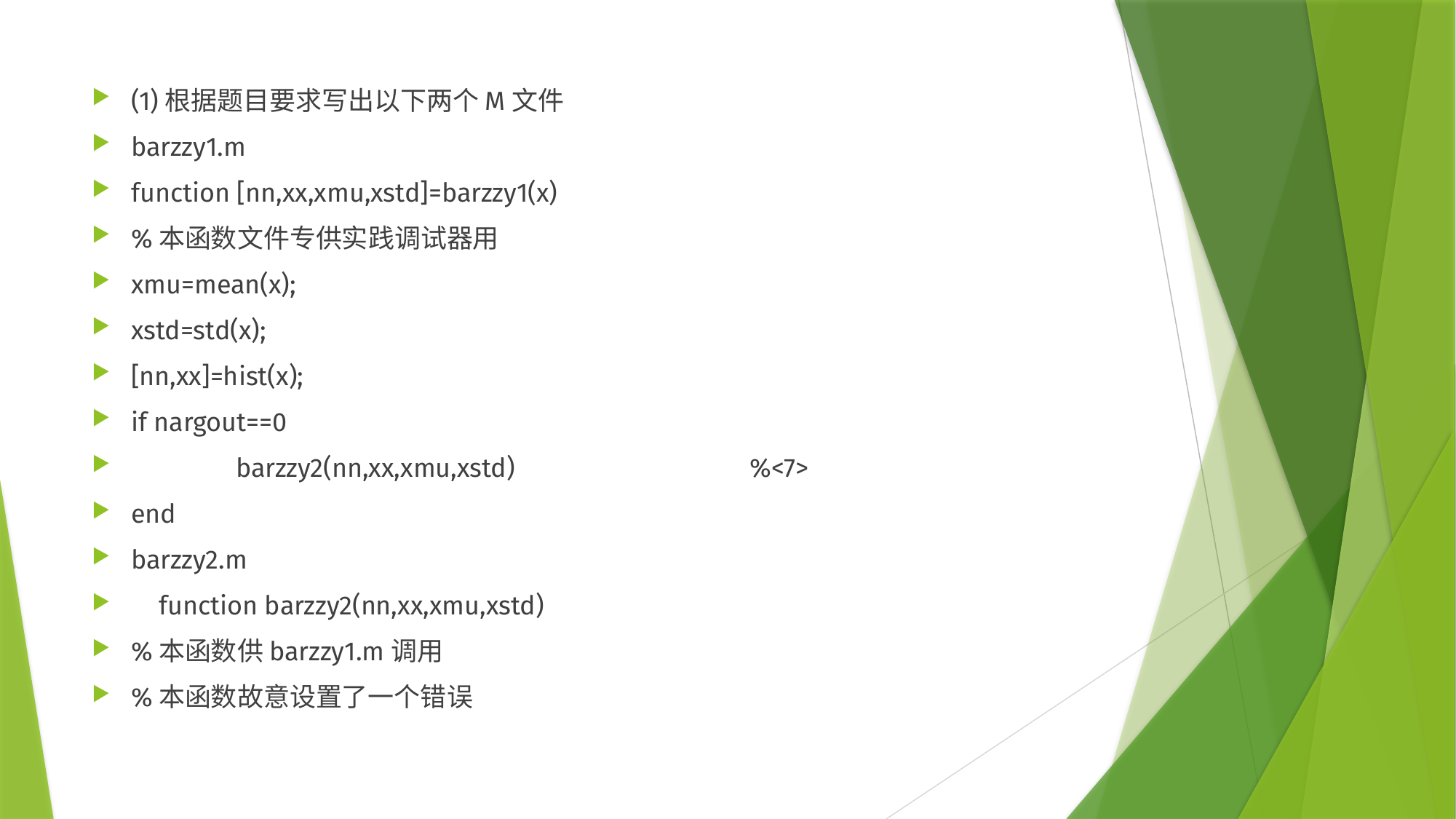

(1)根据题目要求写出以下两个M文件
barzzy1.m
function [nn,xx,xmu,xstd]=barzzy1(x)
%本函数文件专供实践调试器用
xmu=mean(x);
xstd=std(x);
[nn,xx]=hist(x);
if nargout==0
  	barzzy2(nn,xx,xmu,xstd)                                  %<7>
end
barzzy2.m
    function barzzy2(nn,xx,xmu,xstd)
%本函数供barzzy1.m调用
%本函数故意设置了一个错误